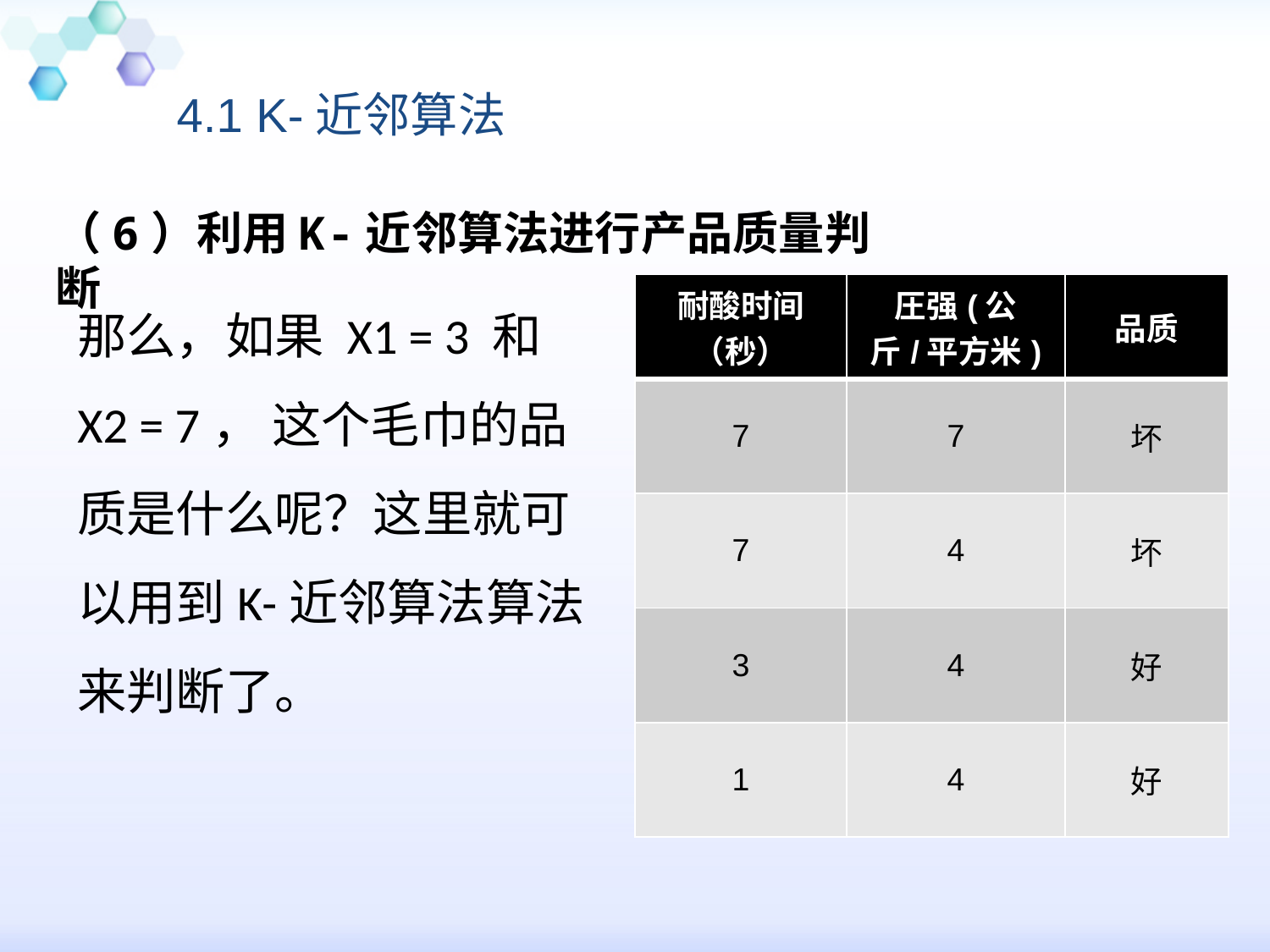

#
4.1 K-近邻算法
（6）利用K-近邻算法进行产品质量判断
那么，如果 X1 = 3 和 X2 = 7， 这个毛巾的品质是什么呢？这里就可以用到K-近邻算法算法来判断了。
| 耐酸时间（秒） | 圧强(公斤/平方米) | 品质 |
| --- | --- | --- |
| 7 | 7 | 坏 |
| 7 | 4 | 坏 |
| 3 | 4 | 好 |
| 1 | 4 | 好 |
12